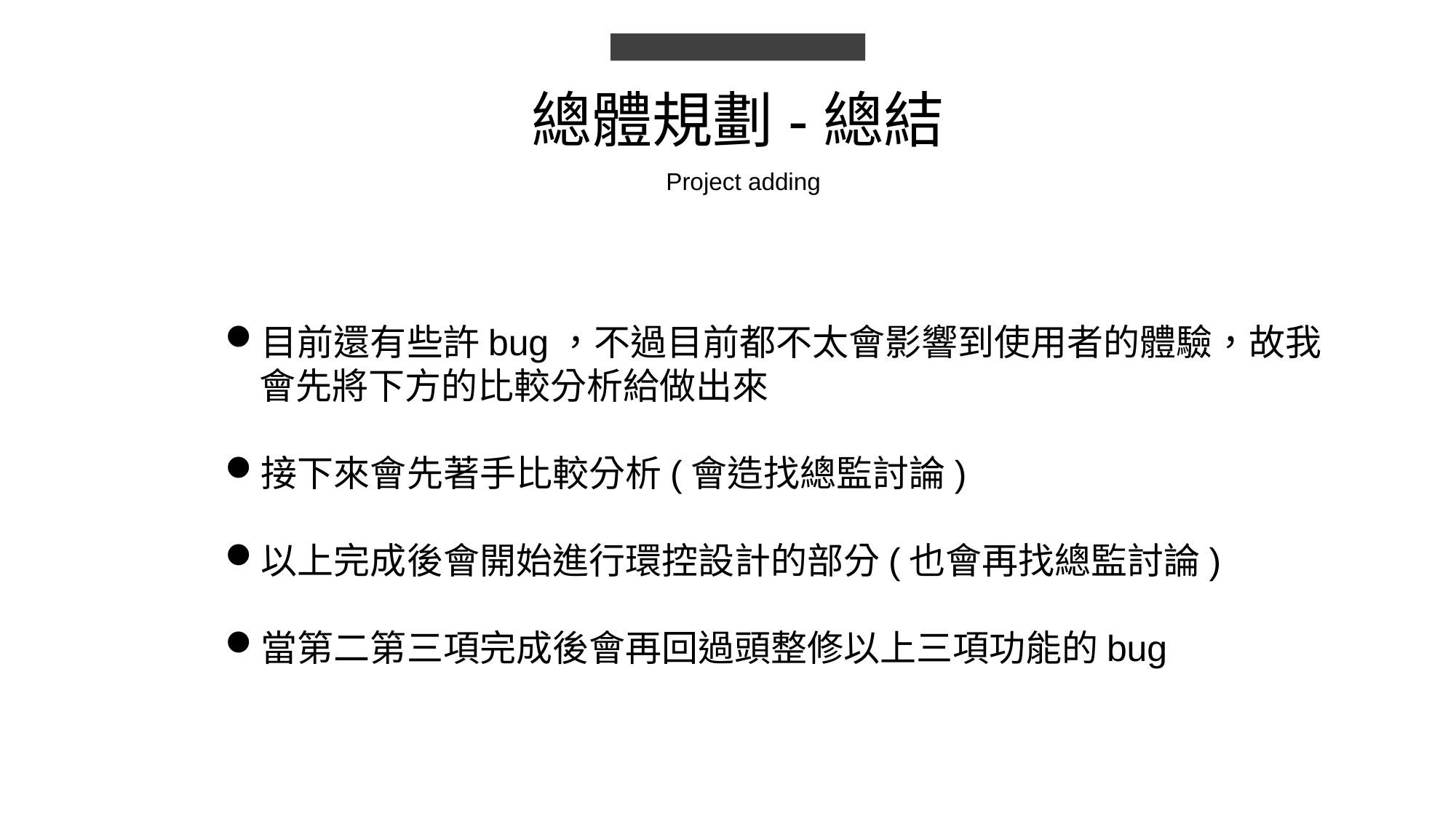

總體規劃-總結
Project adding
目前還有些許bug，不過目前都不太會影響到使用者的體驗，故我會先將下方的比較分析給做出來

接下來會先著手比較分析(會造找總監討論)

以上完成後會開始進行環控設計的部分(也會再找總監討論)

當第二第三項完成後會再回過頭整修以上三項功能的bug